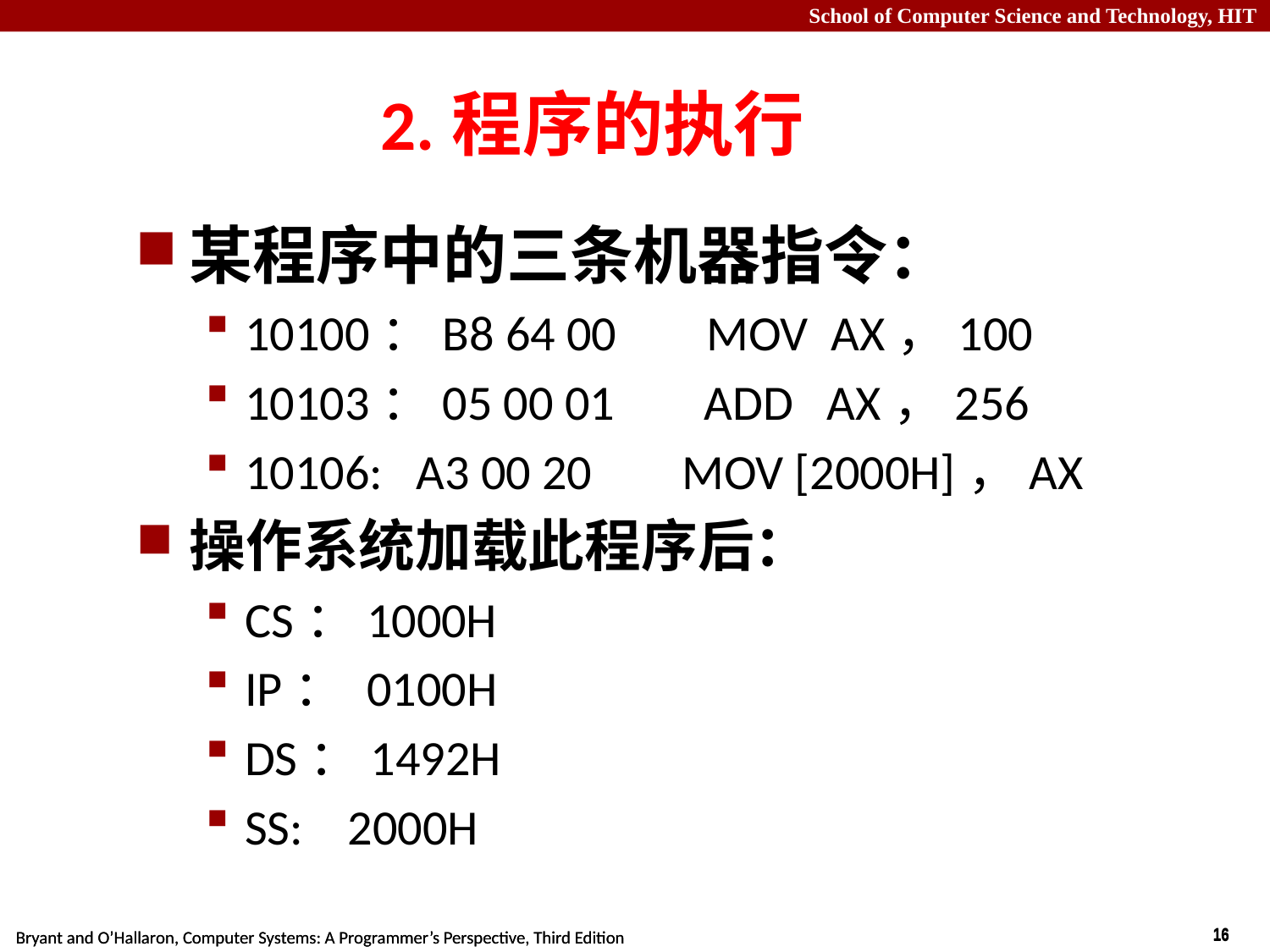

# 2.程序的执行
某程序中的三条机器指令：
10100：B8 64 00        MOV  AX，100
10103：05 00 01        ADD   AX，256
10106:   A3 00 20        MOV [2000H]，AX
操作系统加载此程序后：
CS：1000H
IP： 0100H
DS：1492H
SS:    2000H